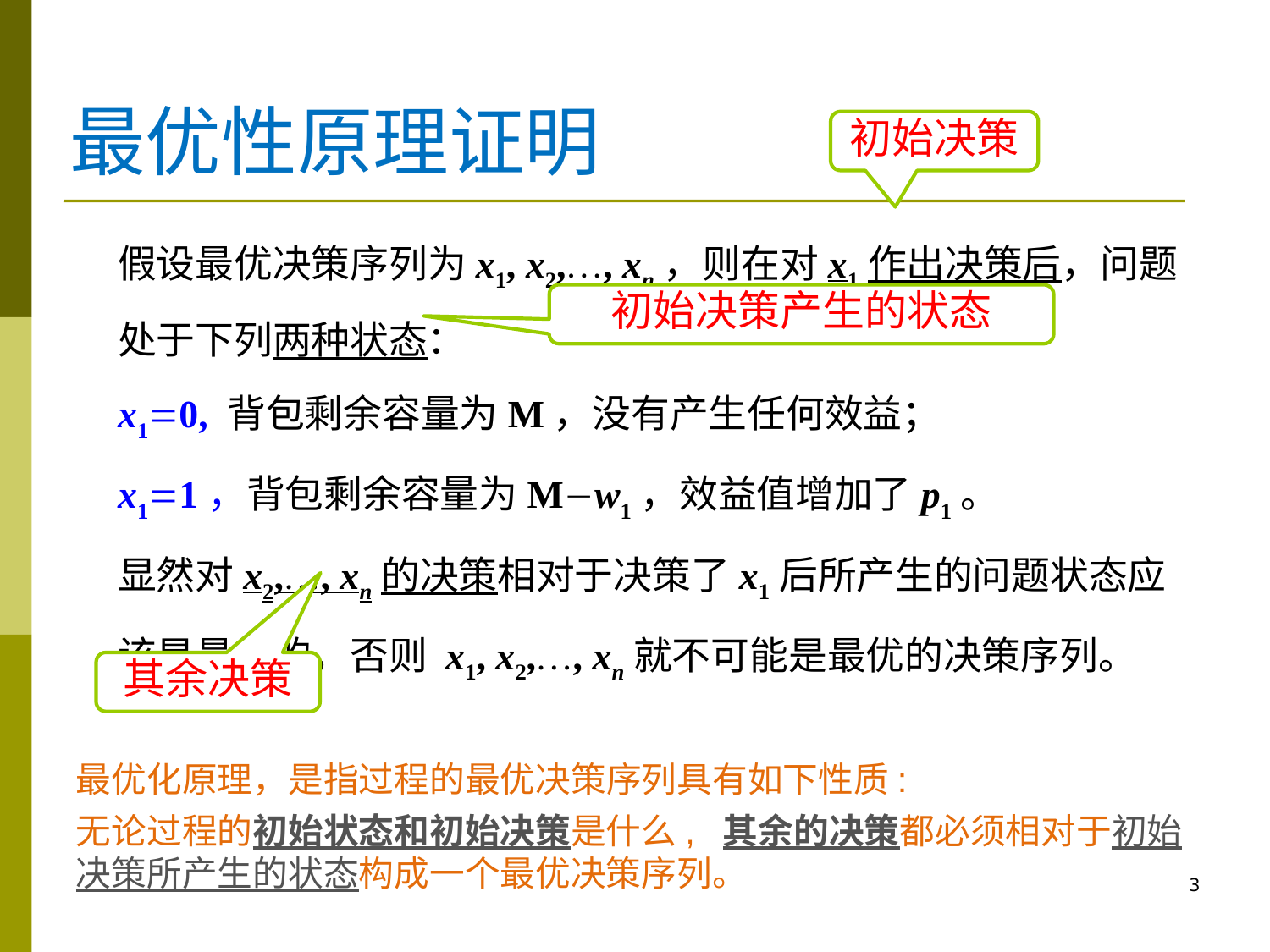

# 最优性原理证明
初始决策
假设最优决策序列为x1, x2,…, xn，则在对x1作出决策后，问题处于下列两种状态：
x1=0, 背包剩余容量为M，没有产生任何效益；
x1=1，背包剩余容量为M−w1，效益值增加了p1。
显然对x2,…, xn的决策相对于决策了x1后所产生的问题状态应该是最优的，否则 x1, x2,…, xn就不可能是最优的决策序列。
初始决策产生的状态
其余决策
最优化原理，是指过程的最优决策序列具有如下性质:
无论过程的初始状态和初始决策是什么,  其余的决策都必须相对于初始决策所产生的状态构成一个最优决策序列。
3